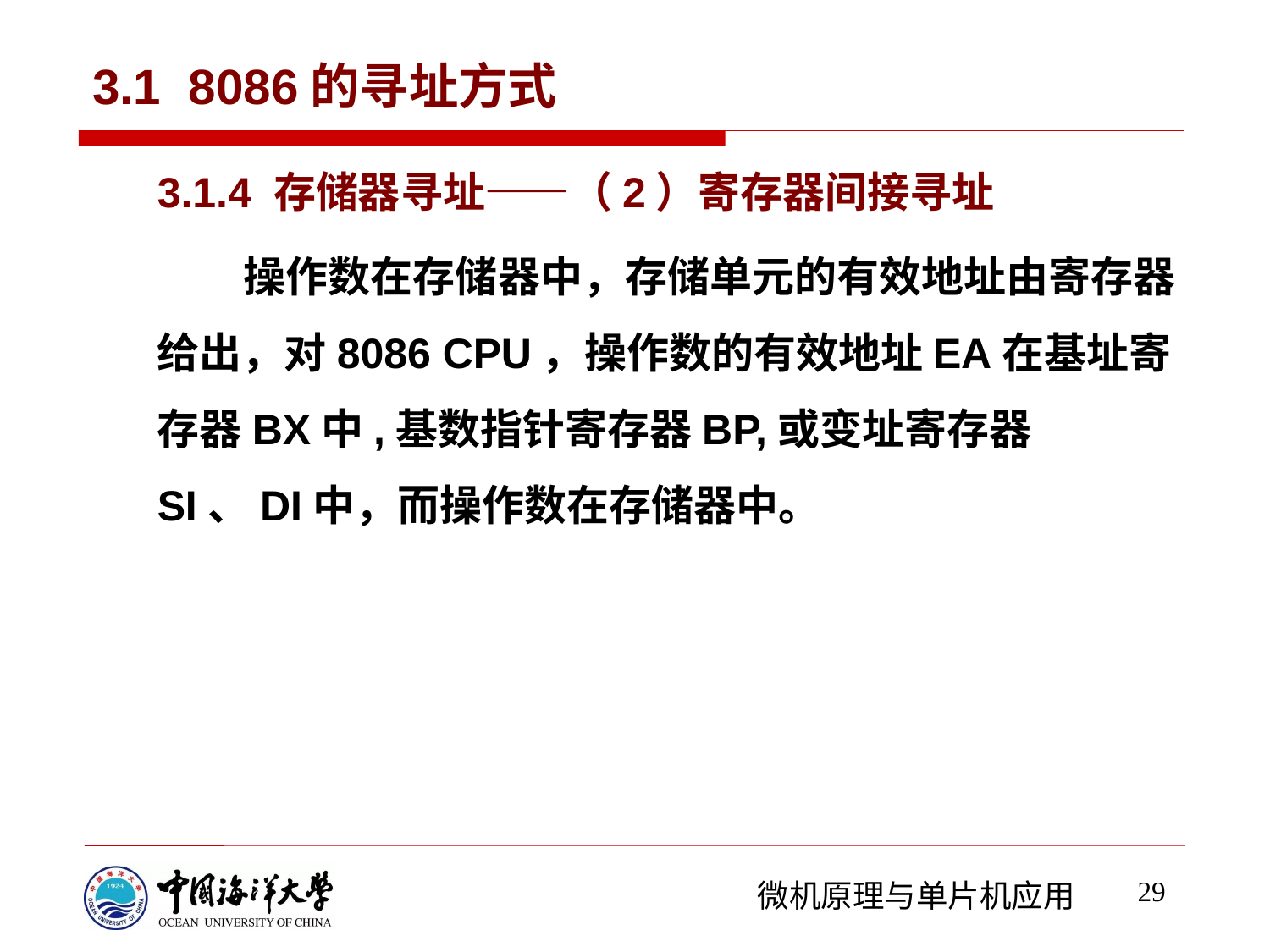

# 3.1  8086的寻址方式
3.1.4 存储器寻址——（2）寄存器间接寻址
        操作数在存储器中，存储单元的有效地址由寄存器给出，对8086 CPU，操作数的有效地址EA在基址寄存器BX中,基数指针寄存器BP,或变址寄存器SI、DI中，而操作数在存储器中。

29